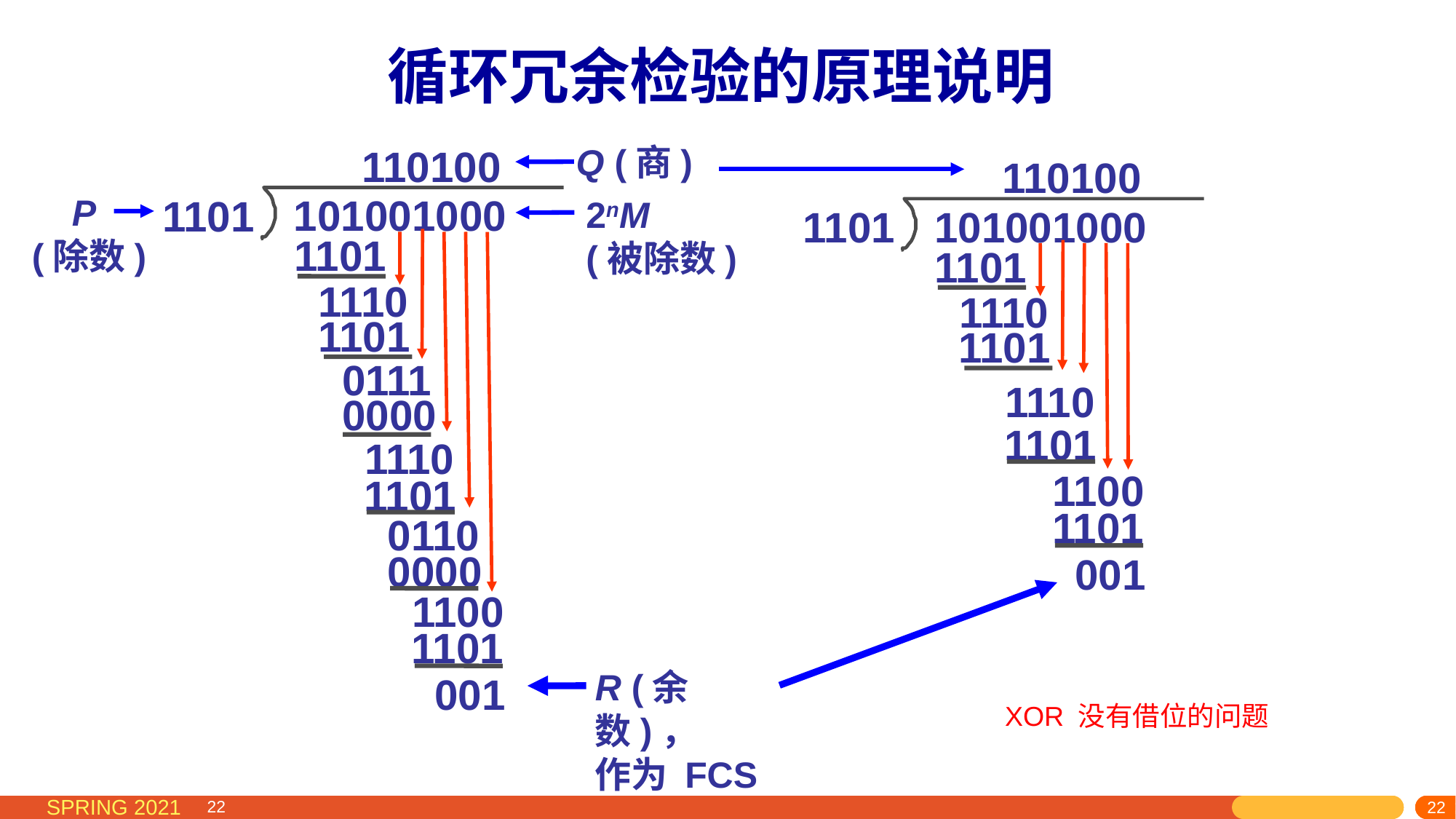

# 循环冗余检验的原理说明
Q (商)
110100

101001000
1101
P
(除数)
2nM
(被除数)

1101

1110

1101
0111

0000
1110

1101
0110

0000
1100

1101
R (余数)，
作为 FCS

001

110100

101001000
1101
1101

1110

1101

1110
1101

1100
1101

001

XOR 没有借位的问题